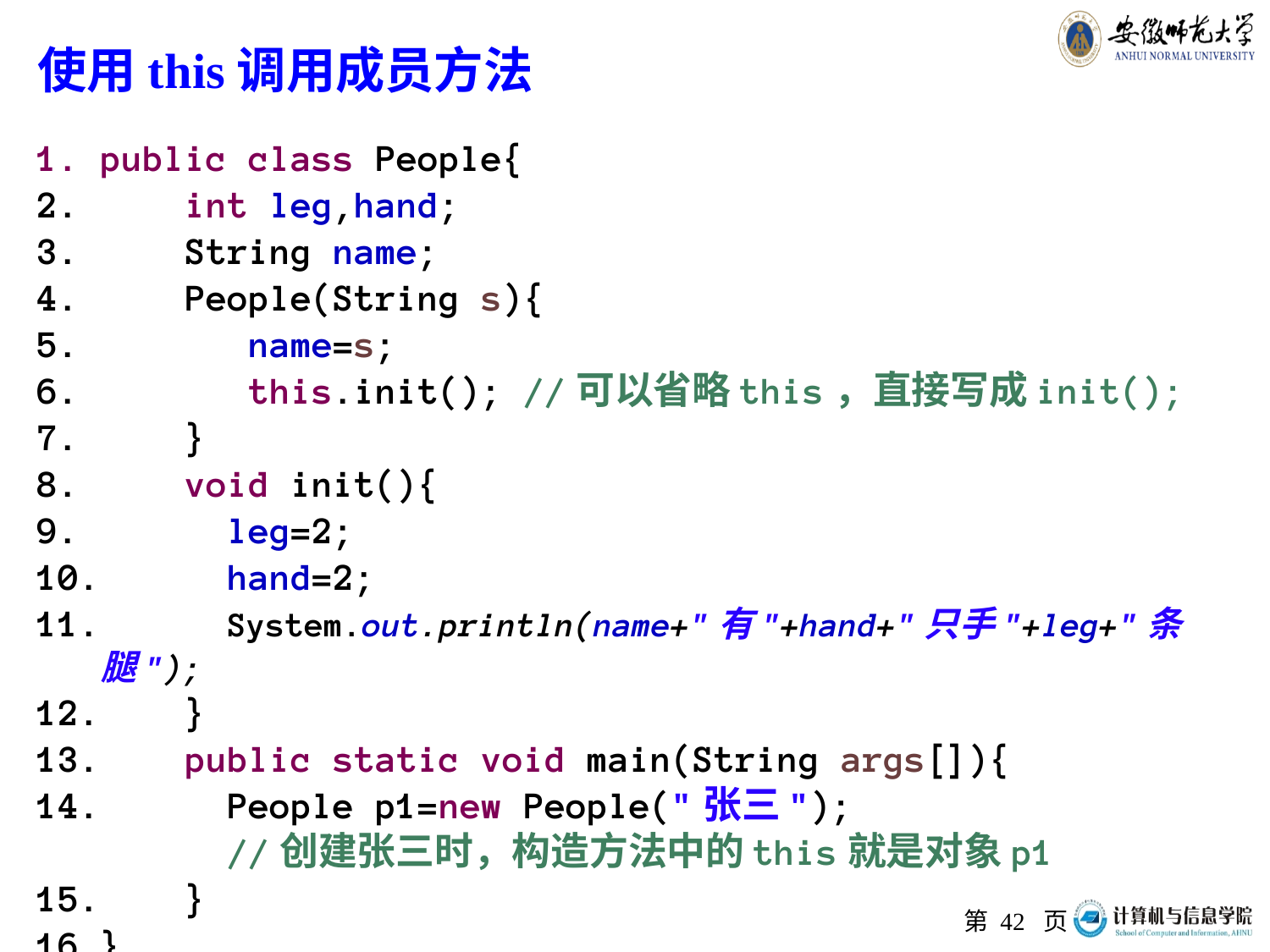

# 使用this调用成员方法
public class People{
    int leg,hand;
    String name;
    People(String s){
       name=s;
       this.init(); //可以省略this，直接写成init();
    }
    void init(){
      leg=2;
      hand=2;
      System.out.println(name+"有"+hand+"只手"+leg+"条腿");
    }
    public static void main(String args[]){
      People p1=new People("张三");
         //创建张三时，构造方法中的this就是对象p1
    }
}
第 42  页